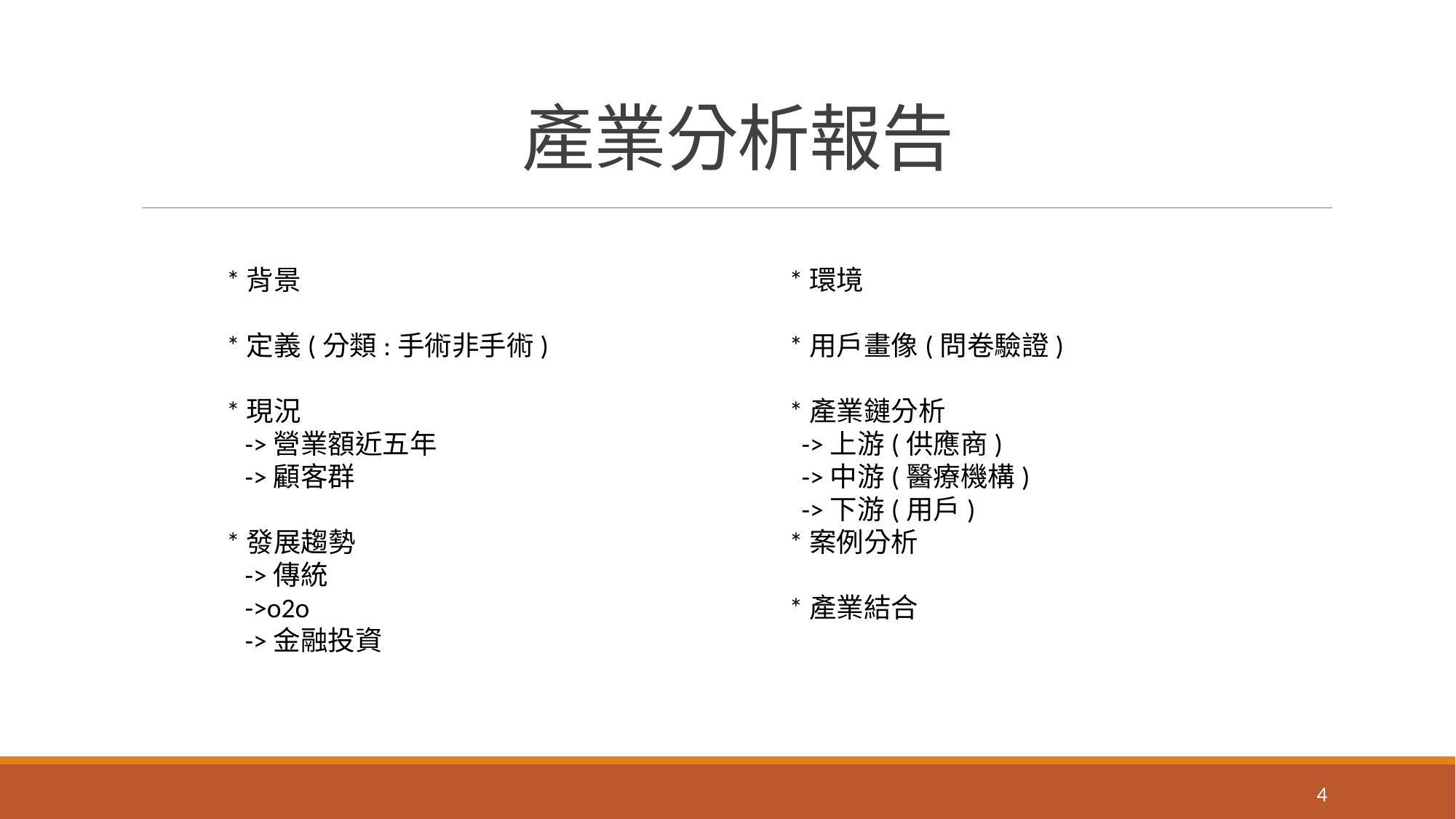

# 產業分析報告

*背景

*定義(分類:手術非手術)

*現況
   ->營業額近五年
   ->顧客群

*發展趨勢
   ->傳統
   ->o2o
   ->金融投資
*環境

*用戶畫像(問卷驗證)

*產業鏈分析
  ->上游(供應商)
  ->中游(醫療機構)
  ->下游(用戶)
*案例分析

*產業結合

4